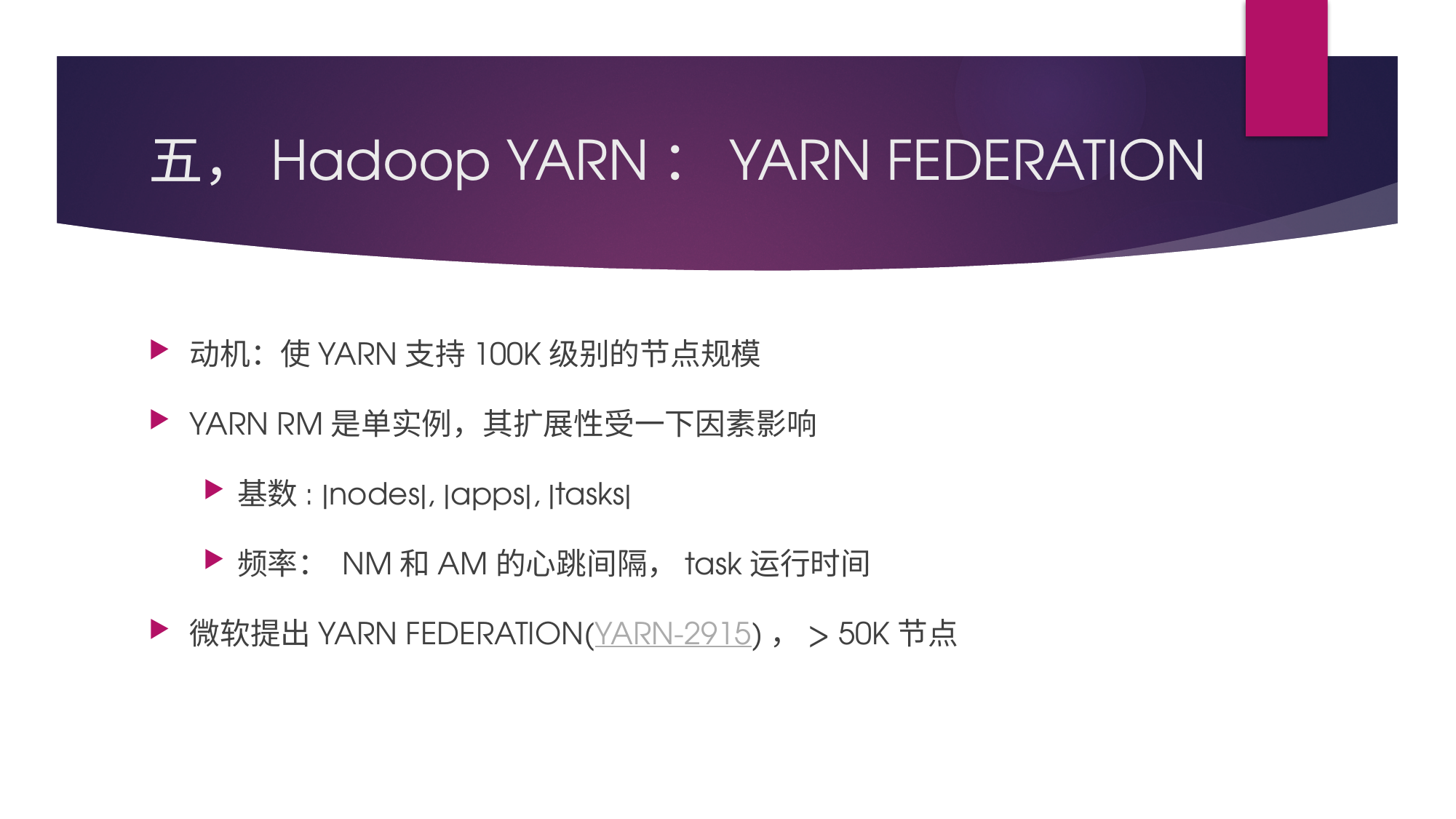

# 五，Hadoop YARN：YARN FEDERATION
动机：使YARN支持100K级别的节点规模
YARN RM是单实例，其扩展性受一下因素影响
基数: |nodes|, |apps|, |tasks|
频率： NM和AM的心跳间隔，task运行时间
微软提出YARN FEDERATION(YARN-2915)，> 50K节点